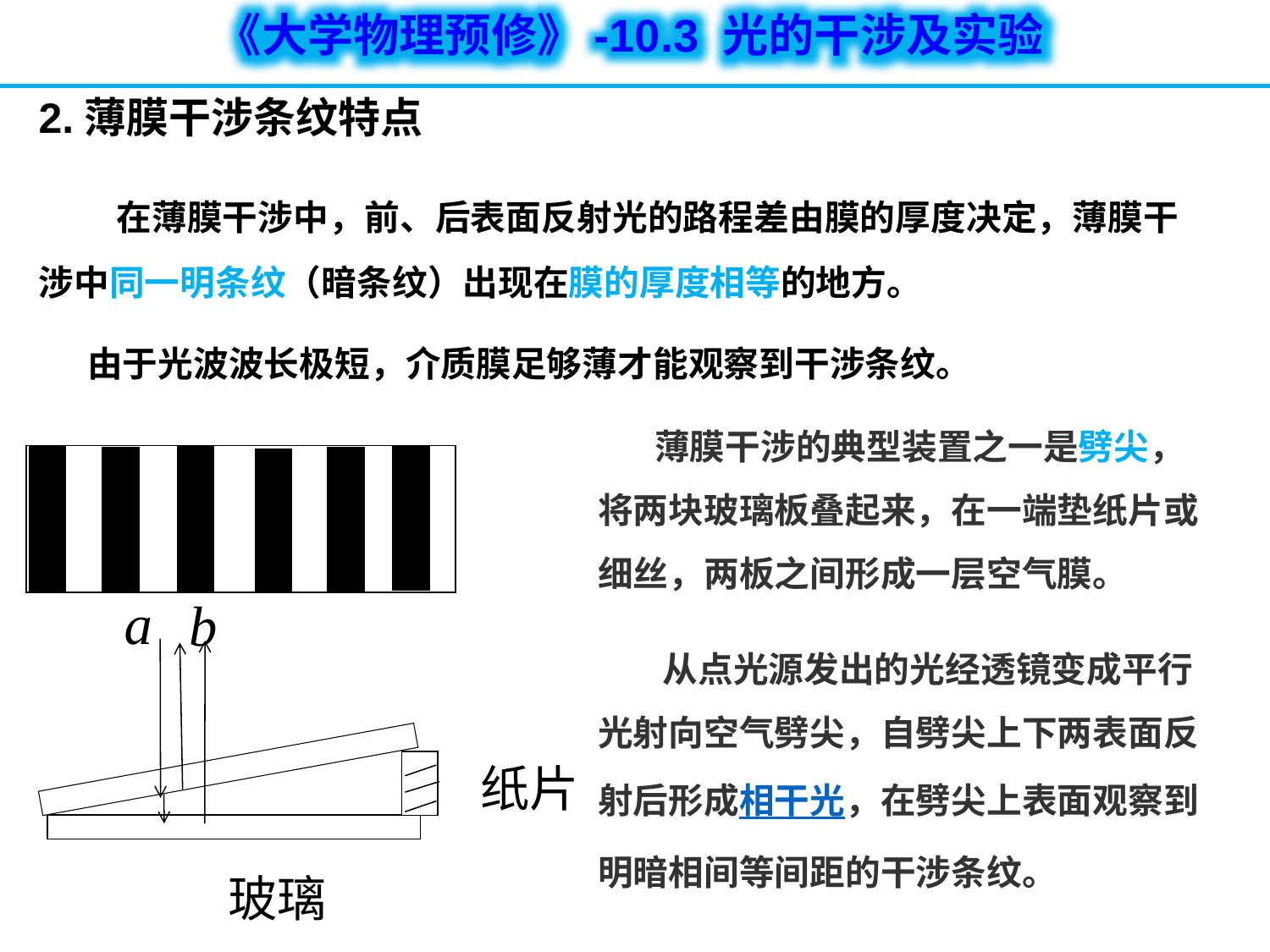

2.薄膜干涉条纹特点
       在薄膜干涉中，前、后表面反射光的路程差由膜的厚度决定，薄膜干涉中同一明条纹（暗条纹）出现在膜的厚度相等的地方。
     由于光波波长极短，介质膜足够薄才能观察到干涉条纹。

      薄膜干涉的典型装置之一是劈尖，将两块玻璃板叠起来，在一端垫纸片或细丝，两板之间形成一层空气膜。

a
b

纸片

玻璃
       从点光源发出的光经透镜变成平行光射向空气劈尖，自劈尖上下两表面反射后形成相干光，在劈尖上表面观察到明暗相间等间距的干涉条纹。